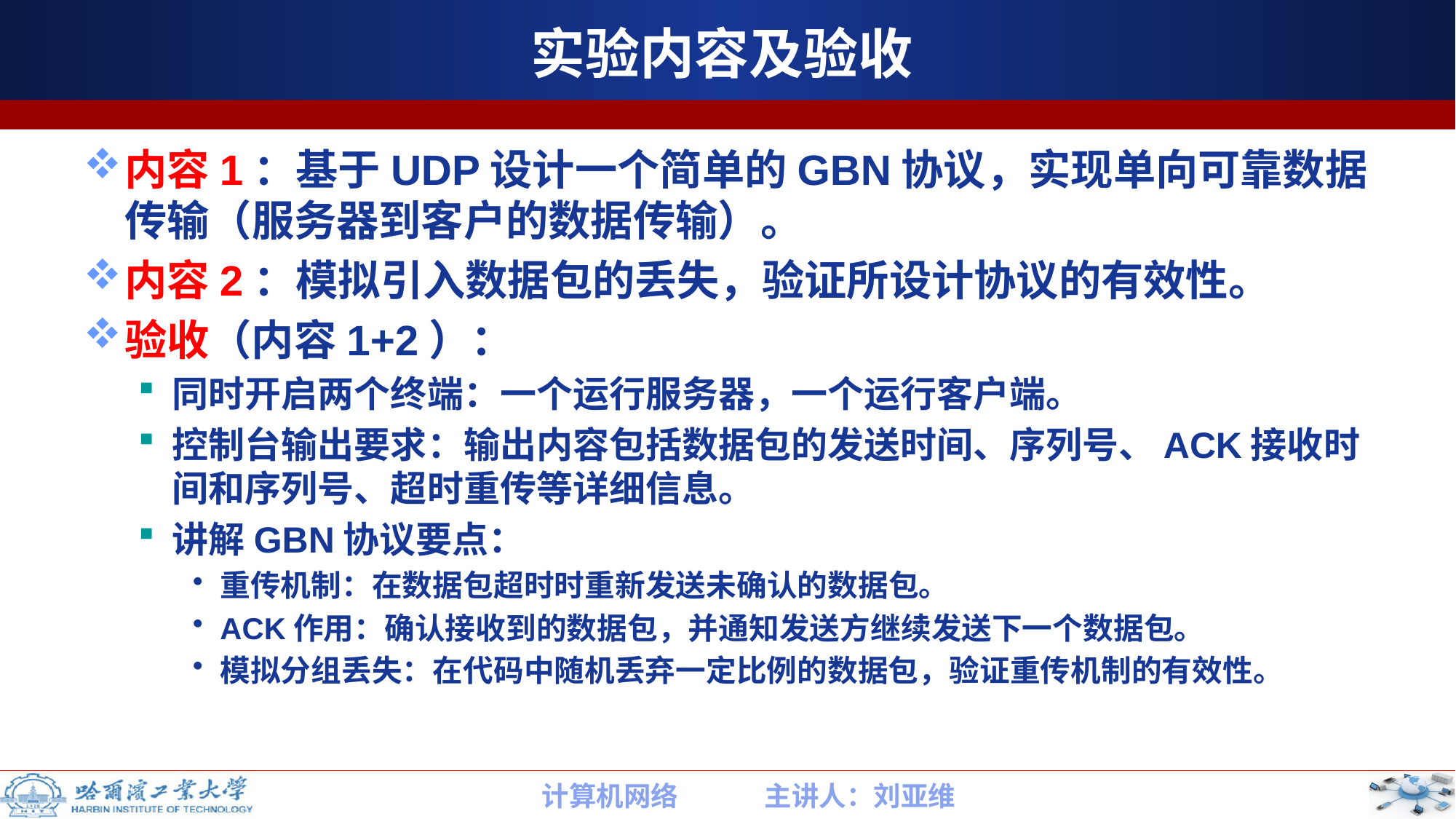

# 实验内容及验收
内容1：基于UDP设计一个简单的GBN协议，实现单向可靠数据传输（服务器到客户的数据传输）。
内容2：模拟引入数据包的丢失，验证所设计协议的有效性。
验收（内容1+2）：
同时开启两个终端：一个运行服务器，一个运行客户端。
控制台输出要求：输出内容包括数据包的发送时间、序列号、ACK接收时间和序列号、超时重传等详细信息。
讲解GBN协议要点：
重传机制：在数据包超时时重新发送未确认的数据包。
ACK作用：确认接收到的数据包，并通知发送方继续发送下一个数据包。
模拟分组丢失：在代码中随机丢弃一定比例的数据包，验证重传机制的有效性。